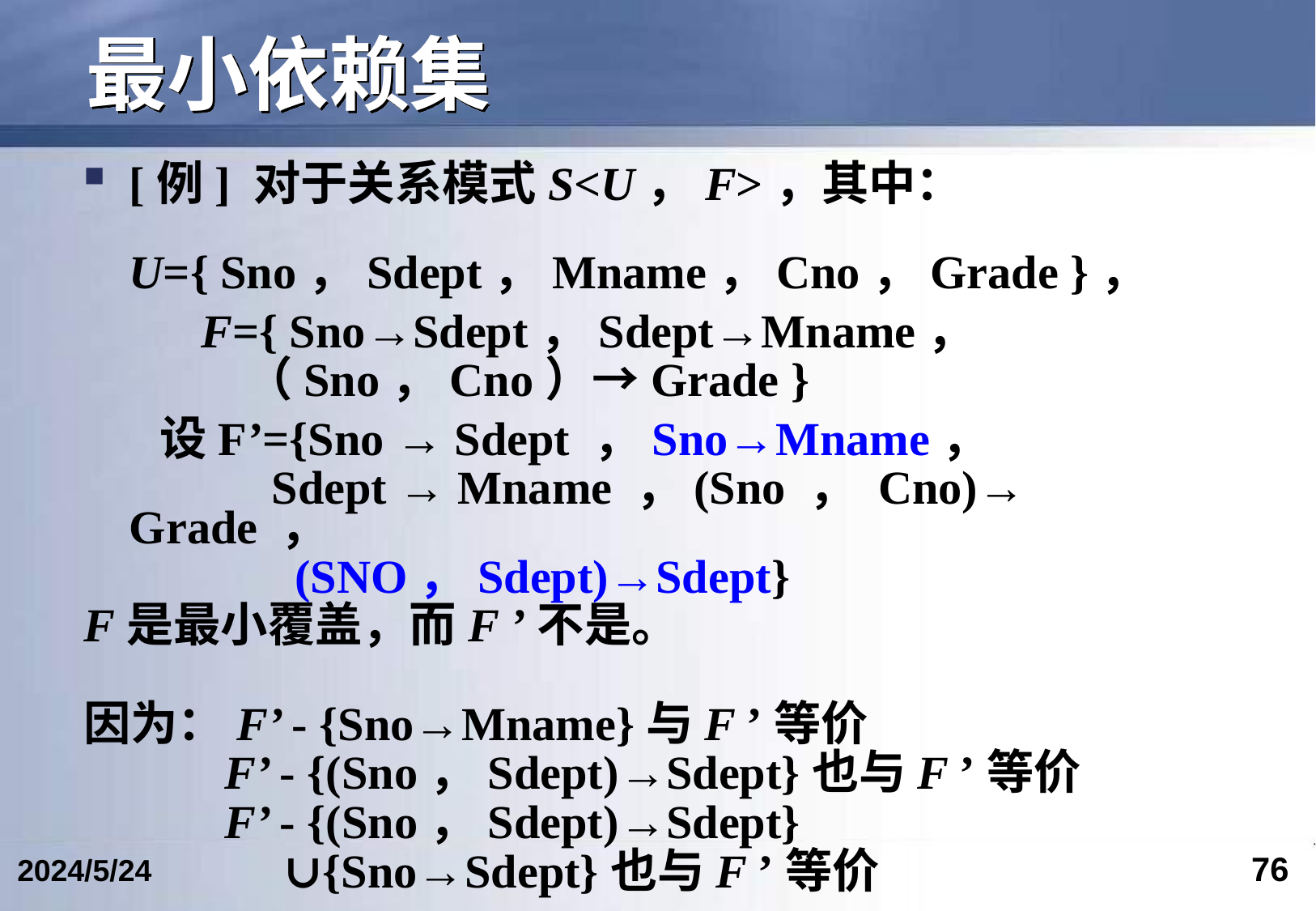

# 最小依赖集
[例] 对于关系模式S<U，F>，其中：
          U={ Sno，Sdept，Mname，Cno，Grade }，
          F={ Sno→Sdept，Sdept→Mname，
              （Sno，Cno）→Grade }
      设F’={Sno → Sdept ，Sno→Mname，
                Sdept → Mname ，(Sno ， Cno)→ Grade ，
                  (SNO，Sdept)→Sdept}
F是最小覆盖，而F ’不是。

因为：F’ - {Sno→Mname}与F ’等价
            F’ - {(Sno，Sdept)→Sdept}也与F ’等价
            F’ - {(Sno，Sdept)→Sdept}
                 ∪{Sno→Sdept}也与F ’等价
76
2024/5/24